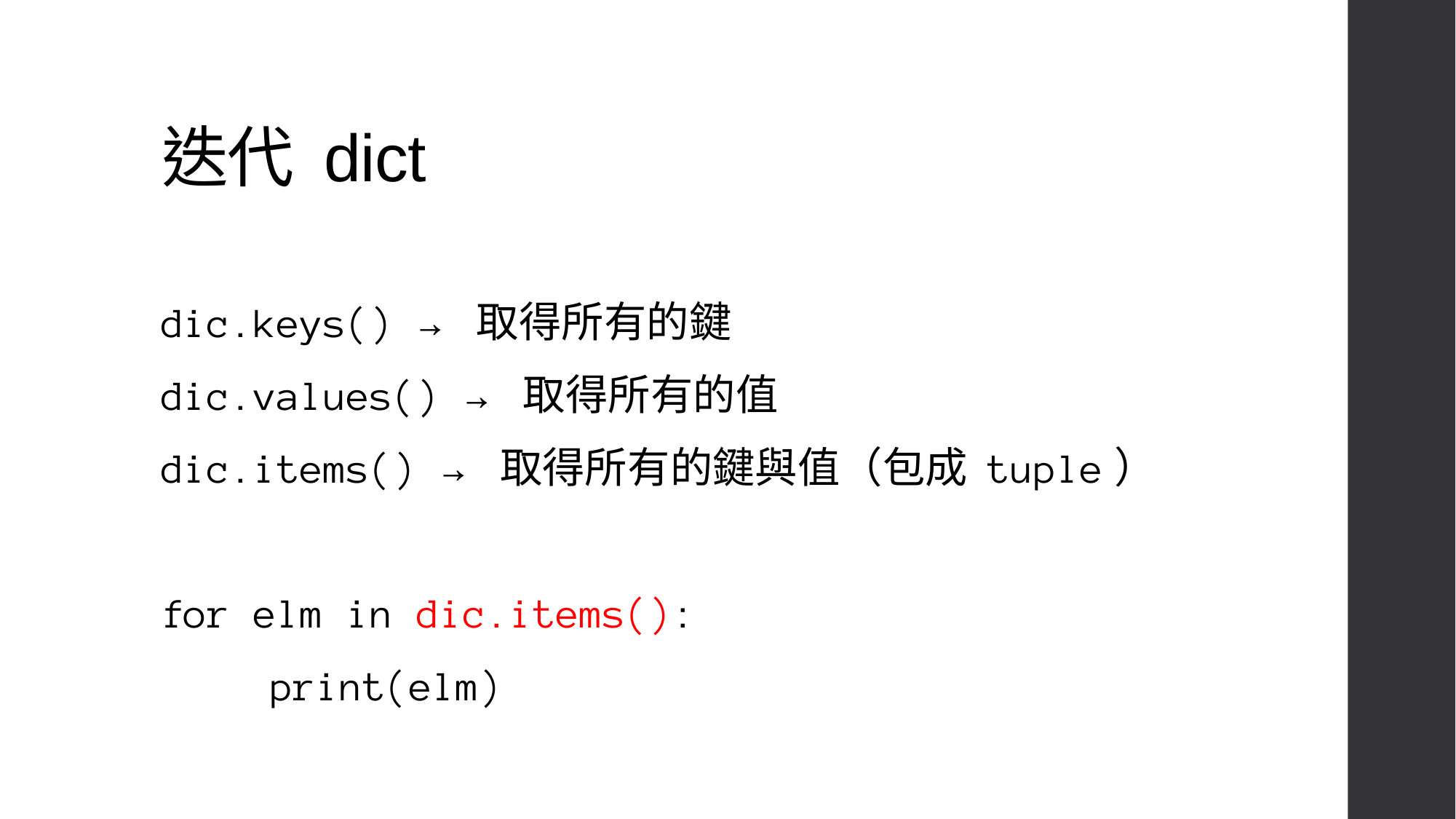

# 迭代 dict

dic.keys() → 取得所有的鍵
dic.values() → 取得所有的值
dic.items() → 取得所有的鍵與值（包成 tuple）

for elm in dic.items():
	print(elm)